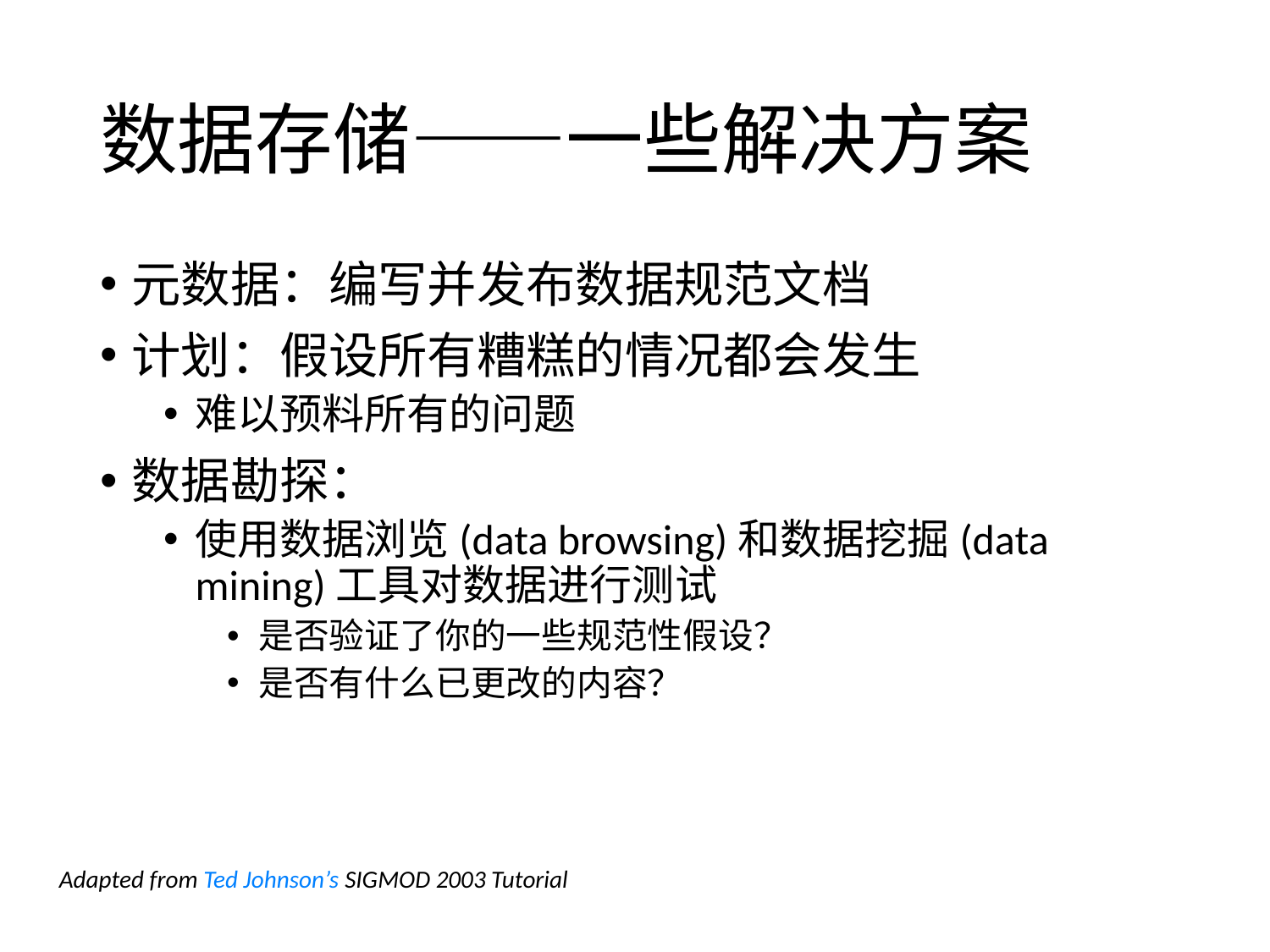

# 数据存储——一些解决方案
元数据：编写并发布数据规范文档
计划：假设所有糟糕的情况都会发生
难以预料所有的问题
数据勘探：
使用数据浏览(data browsing)和数据挖掘(data mining)工具对数据进行测试
是否验证了你的一些规范性假设？
是否有什么已更改的内容？
Adapted from Ted Johnson’s SIGMOD 2003 Tutorial